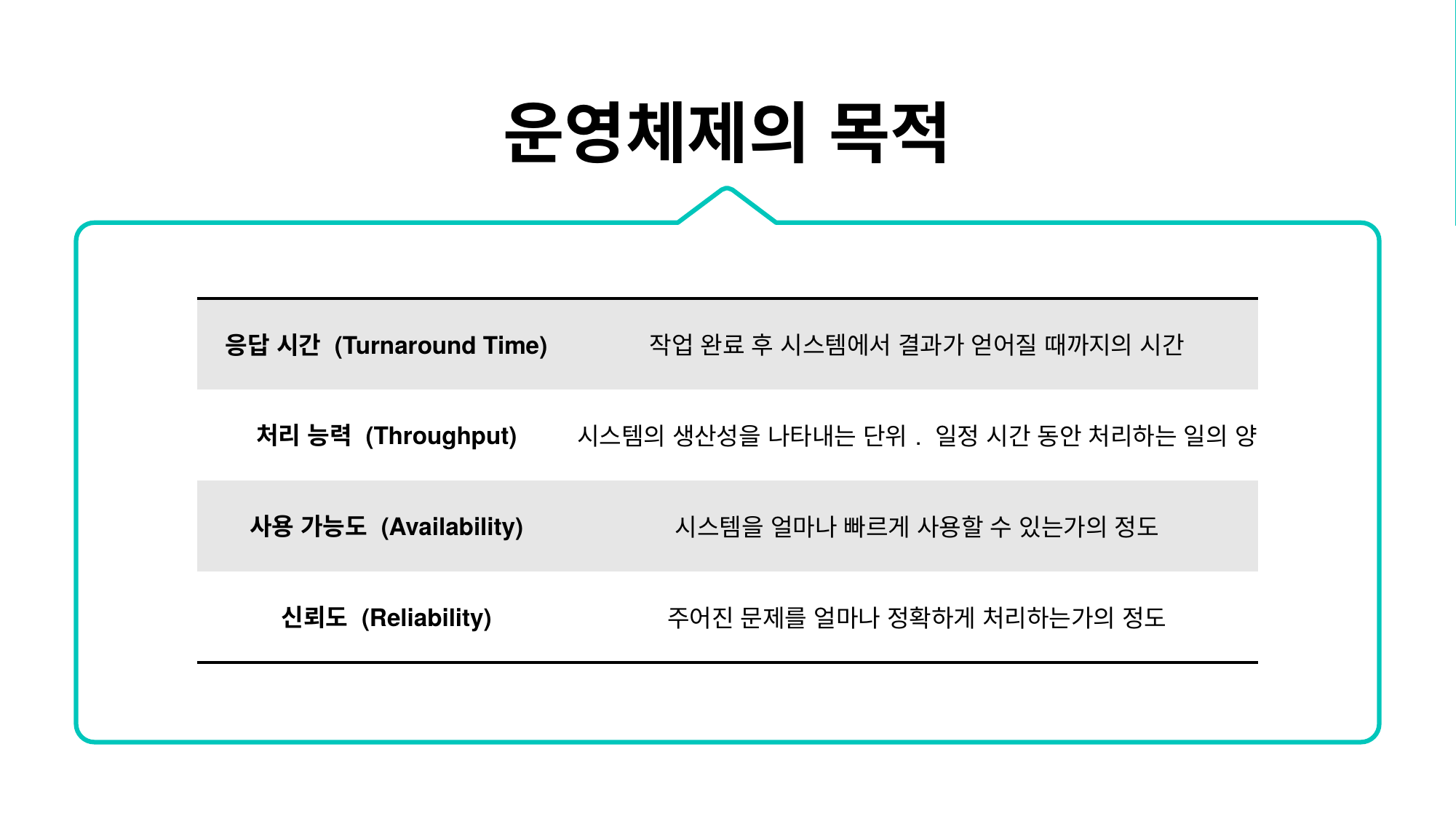

운영체제의 목적

| 응답 시간 (Turnaround Time) | 작업 완료 후 시스템에서 결과가 얻어질 때까지의 시간 |
| --- | --- |
| 처리 능력 (Throughput) | 시스템의 생산성을 나타내는 단위. 일정 시간 동안 처리하는 일의 양 |
| 사용 가능도 (Availability) | 시스템을 얼마나 빠르게 사용할 수 있는가의 정도 |
| 신뢰도 (Reliability) | 주어진 문제를 얼마나 정확하게 처리하는가의 정도 |